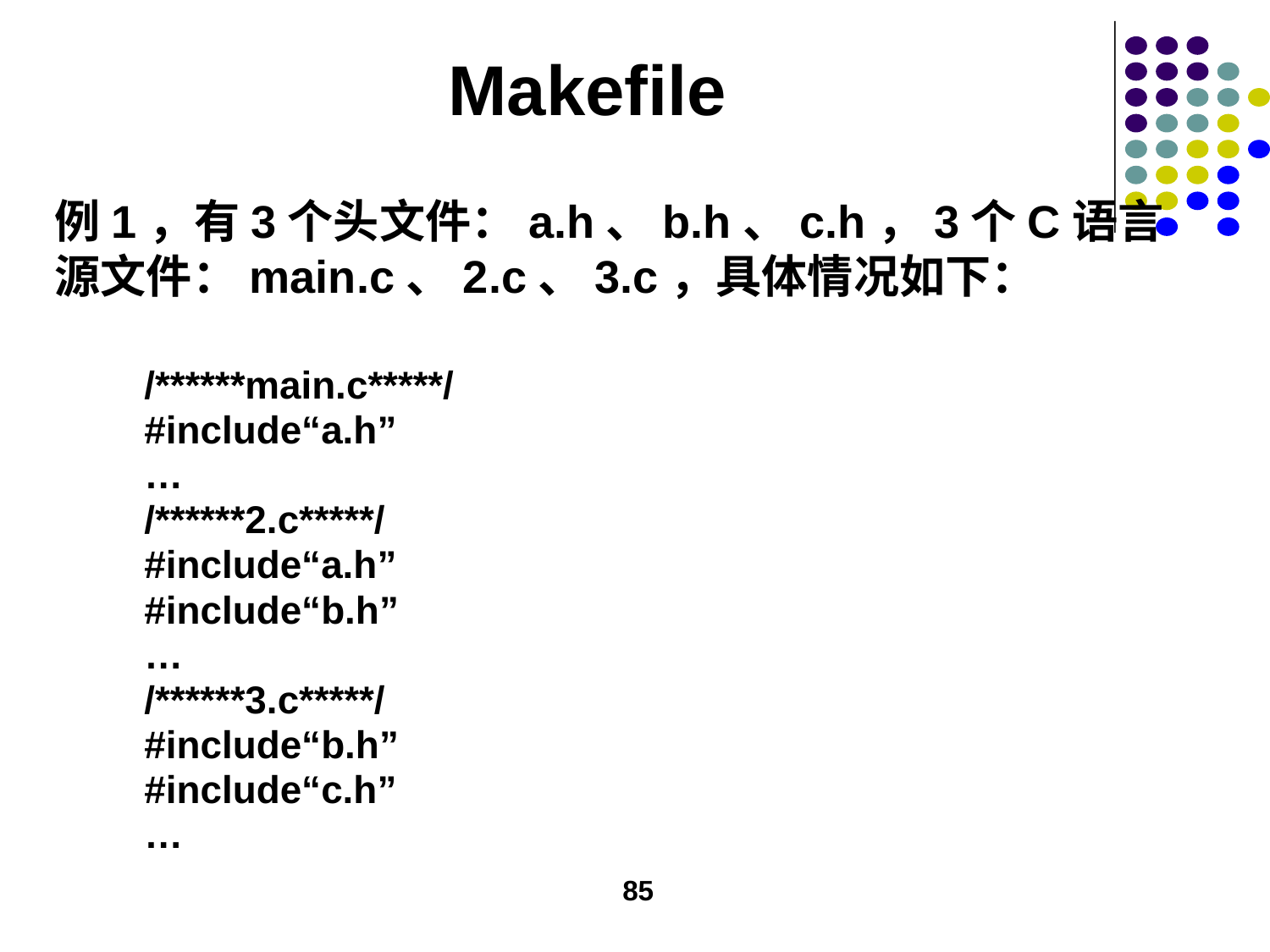

# Makefile
例1，有3个头文件：a.h、b.h、c.h，3个C语言源文件：main.c、2.c、3.c，具体情况如下：

/******main.c*****/
#include“a.h”
…
/******2.c*****/
#include“a.h”
#include“b.h”
…
/******3.c*****/
#include“b.h”
#include“c.h”
…

85